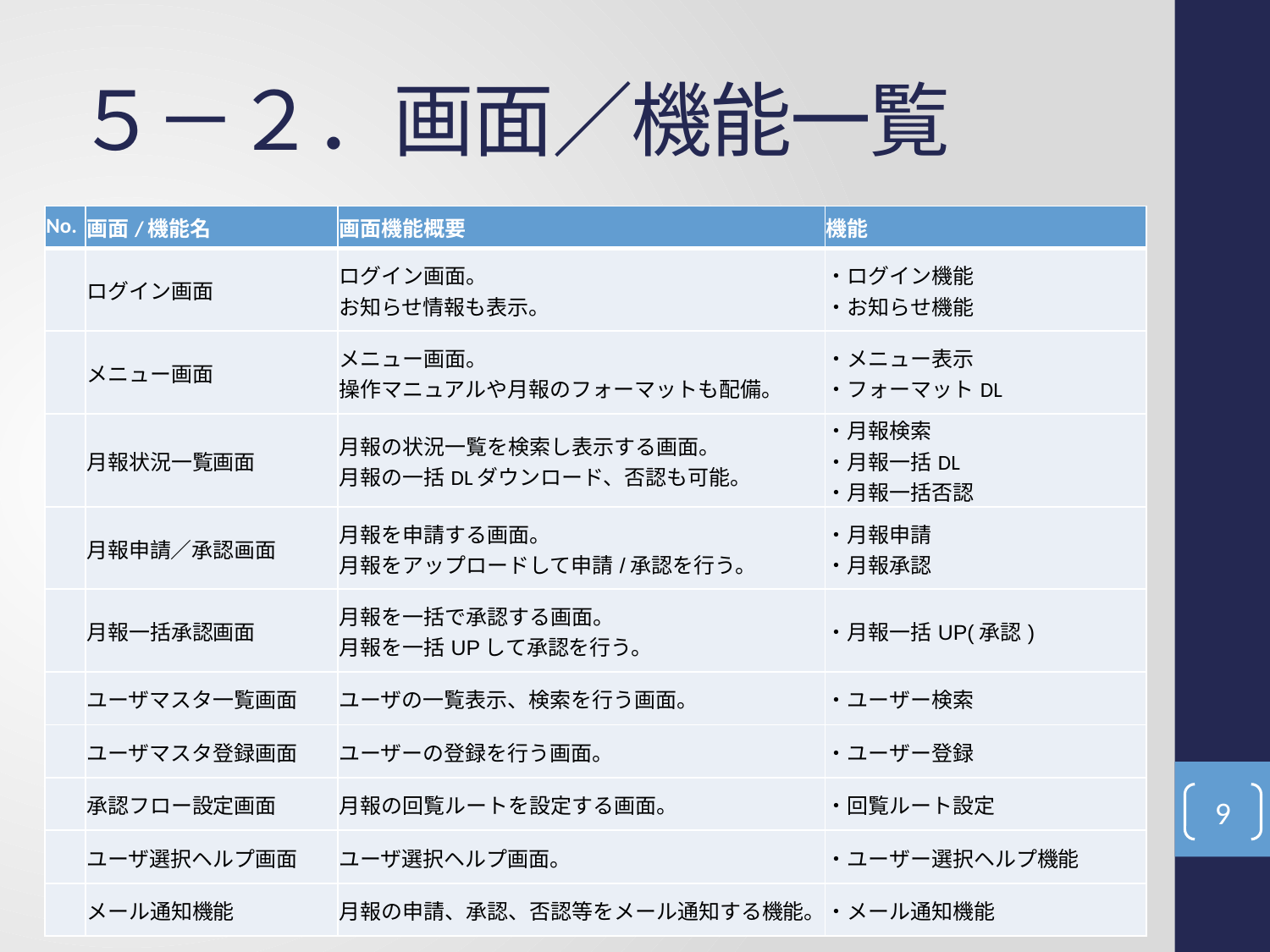

# ５－２．画面／機能一覧
| No. | 画面/機能名 | 画面機能概要 | 機能 |
| --- | --- | --- | --- |
|  | ログイン画面 | ログイン画面。 お知らせ情報も表示。 | ・ログイン機能 ・お知らせ機能 |
|  | メニュー画面 | メニュー画面。 操作マニュアルや月報のフォーマットも配備。 | ・メニュー表示 ・フォーマットDL |
|  | 月報状況一覧画面 | 月報の状況一覧を検索し表示する画面。 月報の一括DLダウンロード、否認も可能。 | ・月報検索 ・月報一括DL ・月報一括否認 |
|  | 月報申請／承認画面 | 月報を申請する画面。 月報をアップロードして申請/承認を行う。 | ・月報申請 ・月報承認 |
|  | 月報一括承認画面 | 月報を一括で承認する画面。 月報を一括UPして承認を行う。 | ・月報一括UP(承認) |
|  | ユーザマスタ一覧画面 | ユーザの一覧表示、検索を行う画面。 | ・ユーザー検索 |
|  | ユーザマスタ登録画面 | ユーザーの登録を行う画面。 | ・ユーザー登録 |
|  | 承認フロー設定画面 | 月報の回覧ルートを設定する画面。 | ・回覧ルート設定 |
|  | ユーザ選択ヘルプ画面 | ユーザ選択ヘルプ画面。 | ・ユーザー選択ヘルプ機能 |
|  | メール通知機能 | 月報の申請、承認、否認等をメール通知する機能。 | ・メール通知機能 |
9